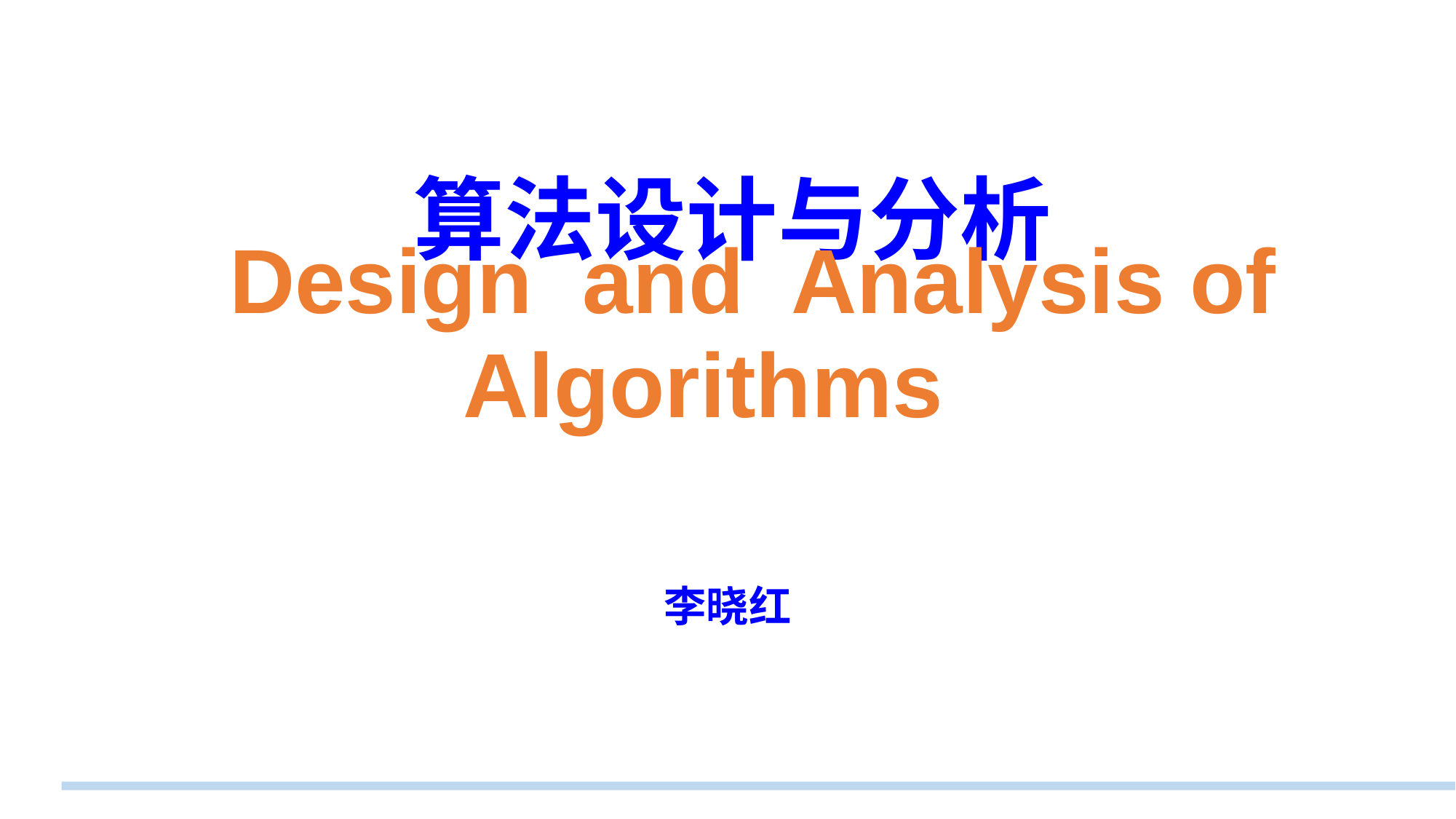

算法设计与分析

  Design  and  Analysis of Algorithms

李晓红